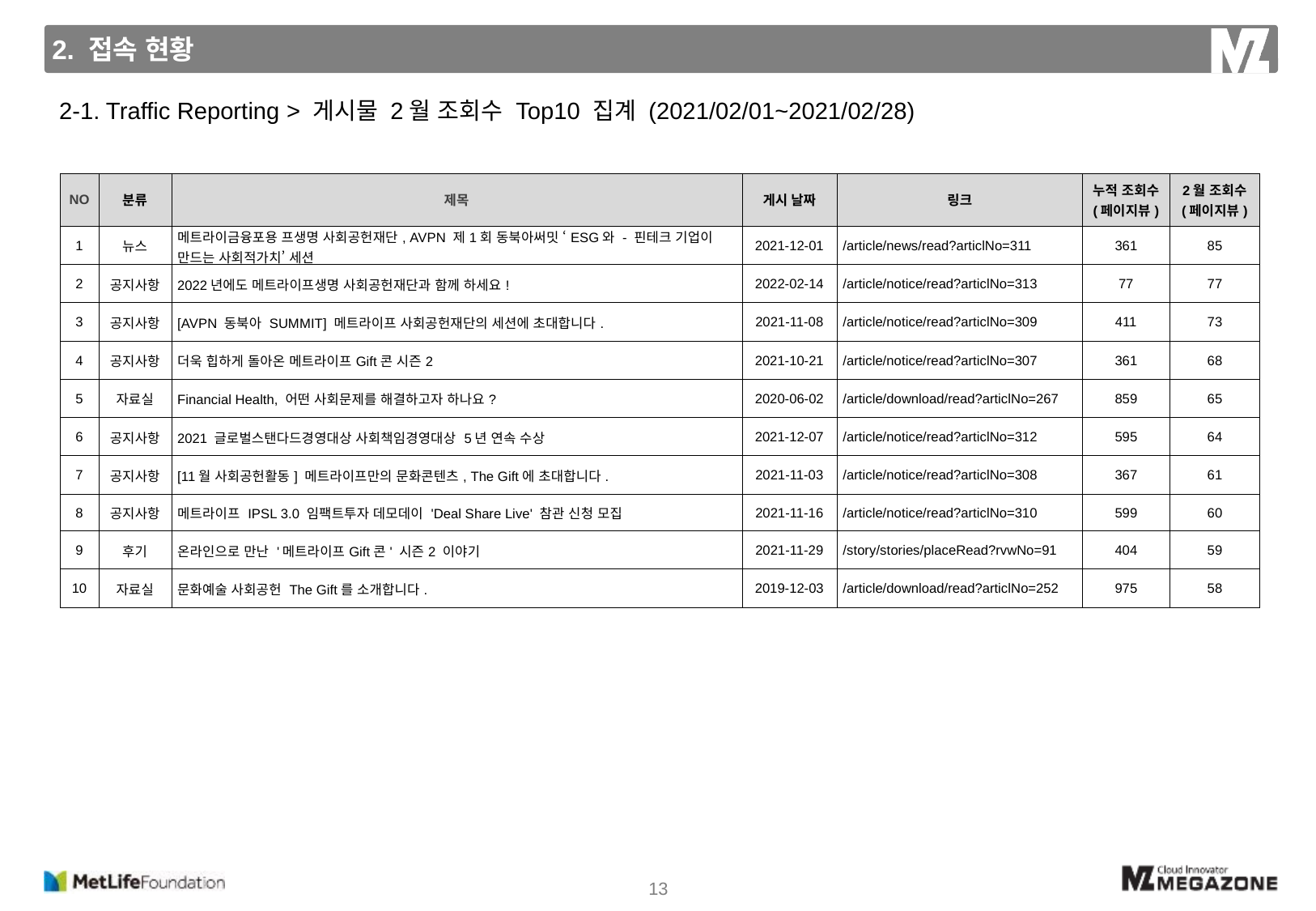

2. 접속 현황
2-1. Traffic Reporting > 게시물 2월 조회수 Top10 집계 (2021/02/01~2021/02/28)
| NO | 분류 | 제목 | 게시 날짜 | 링크 | 누적 조회수 (페이지뷰) | 2월 조회수 (페이지뷰) |
| --- | --- | --- | --- | --- | --- | --- |
| 1 | 뉴스 | 메트라이금융포용 프생명 사회공헌재단, AVPN 제1회 동북아써밋 ‘ESG와 - 핀테크 기업이 만드는 사회적가치’ 세션 | 2021-12-01 | /article/news/read?articlNo=311 | 361 | 85 |
| 2 | 공지사항 | 2022년에도 메트라이프생명 사회공헌재단과 함께 하세요! | 2022-02-14 | /article/notice/read?articlNo=313 | 77 | 77 |
| 3 | 공지사항 | [AVPN 동북아 SUMMIT] 메트라이프 사회공헌재단의 세션에 초대합니다. | 2021-11-08 | /article/notice/read?articlNo=309 | 411 | 73 |
| 4 | 공지사항 | 더욱 힙하게 돌아온 메트라이프Gift콘 시즌2 | 2021-10-21 | /article/notice/read?articlNo=307 | 361 | 68 |
| 5 | 자료실 | Financial Health, 어떤 사회문제를 해결하고자 하나요? | 2020-06-02 | /article/download/read?articlNo=267 | 859 | 65 |
| 6 | 공지사항 | 2021 글로벌스탠다드경영대상 사회책임경영대상 5년 연속 수상 | 2021-12-07 | /article/notice/read?articlNo=312 | 595 | 64 |
| 7 | 공지사항 | [11월 사회공헌활동] 메트라이프만의 문화콘텐츠, The Gift에 초대합니다. | 2021-11-03 | /article/notice/read?articlNo=308 | 367 | 61 |
| 8 | 공지사항 | 메트라이프 IPSL 3.0 임팩트투자 데모데이 'Deal Share Live' 참관 신청 모집 | 2021-11-16 | /article/notice/read?articlNo=310 | 599 | 60 |
| 9 | 후기 | 온라인으로 만난 '메트라이프Gift콘' 시즌2 이야기 | 2021-11-29 | /story/stories/placeRead?rvwNo=91 | 404 | 59 |
| 10 | 자료실 | 문화예술 사회공헌 The Gift를 소개합니다. | 2019-12-03 | /article/download/read?articlNo=252 | 975 | 58 |
13